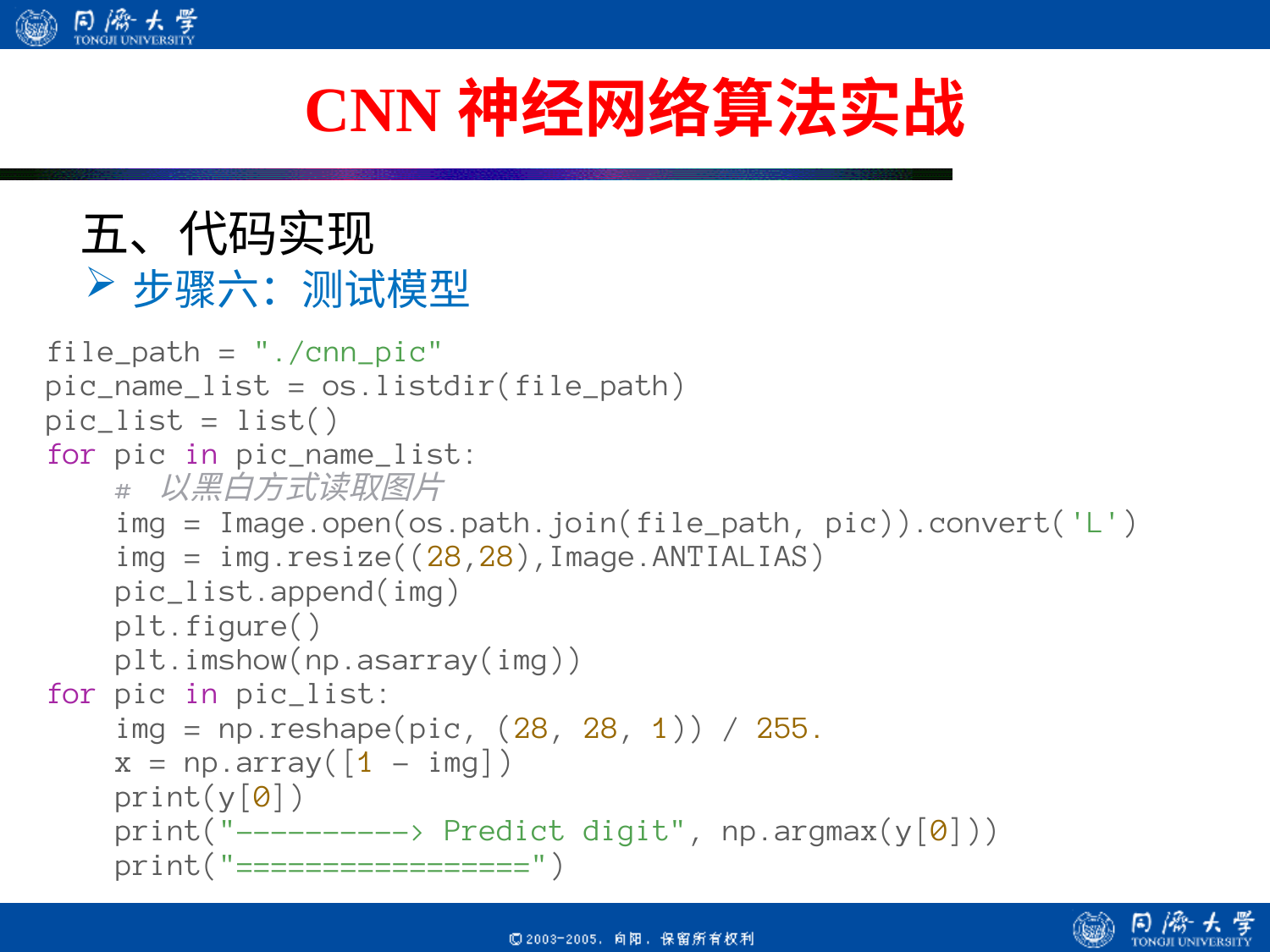

# CNN神经网络算法实战
五、代码实现

步骤六：测试模型
file_path = "./cnn_pic"
pic_name_list = os.listdir(file_path)
pic_list = list()
for pic in pic_name_list:
    # 以黑白方式读取图片
    img = Image.open(os.path.join(file_path, pic)).convert('L')
    img = img.resize((28,28),Image.ANTIALIAS)
    pic_list.append(img)
    plt.figure()
    plt.imshow(np.asarray(img))
for pic in pic_list:
    img = np.reshape(pic, (28, 28, 1)) / 255.
    x = np.array([1 - img])
    print(y[0])
    print("----------> Predict digit", np.argmax(y[0]))
    print("=================")